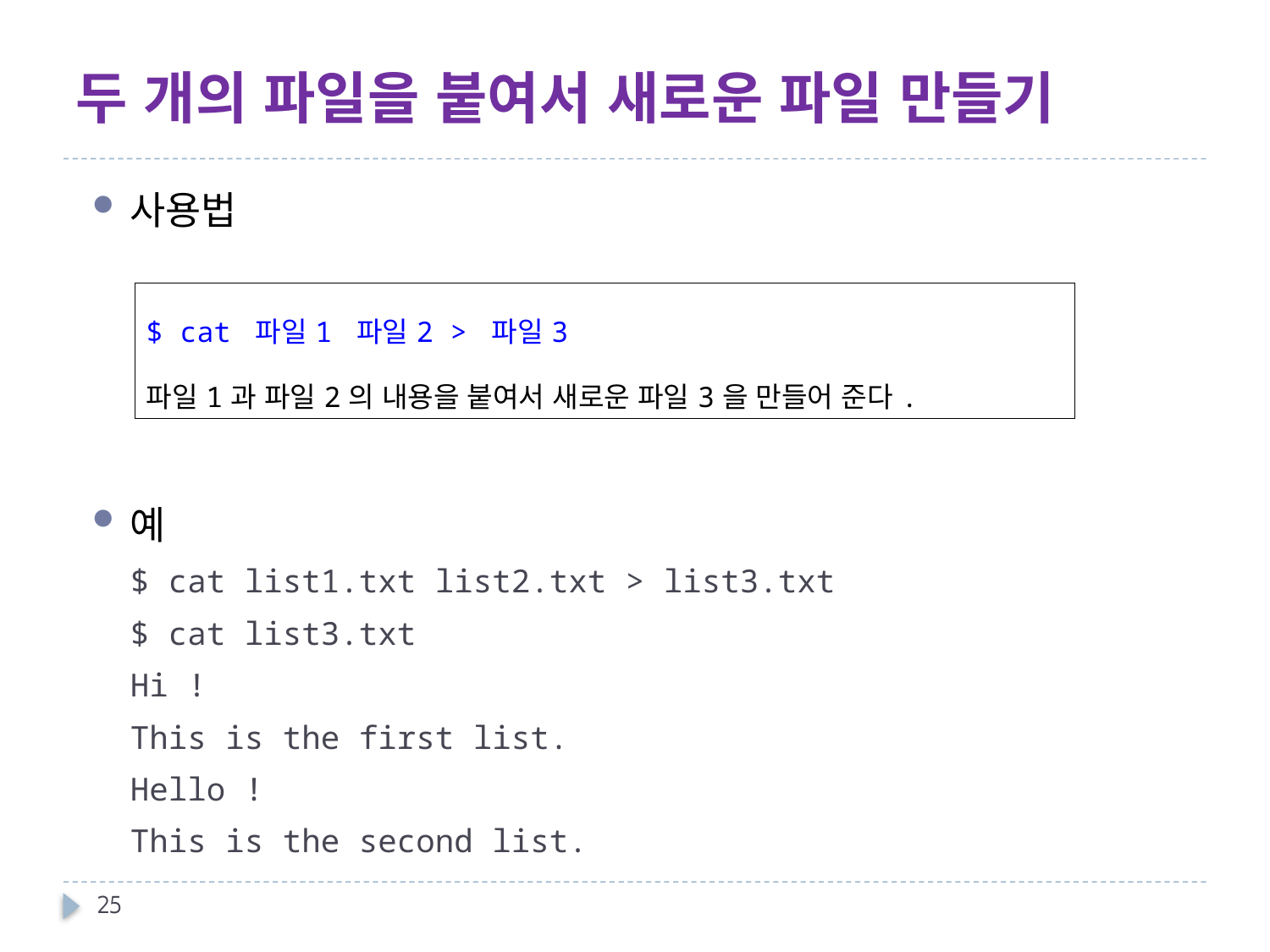

# 두 개의 파일을 붙여서 새로운 파일 만들기
사용법

예
$ cat list1.txt list2.txt > list3.txt
$ cat list3.txt
Hi !
This is the first list.
Hello !
This is the second list.

| $ cat 파일1 파일2 > 파일3 파일1과 파일2의 내용을 붙여서 새로운 파일3을 만들어 준다. |
| --- |
25